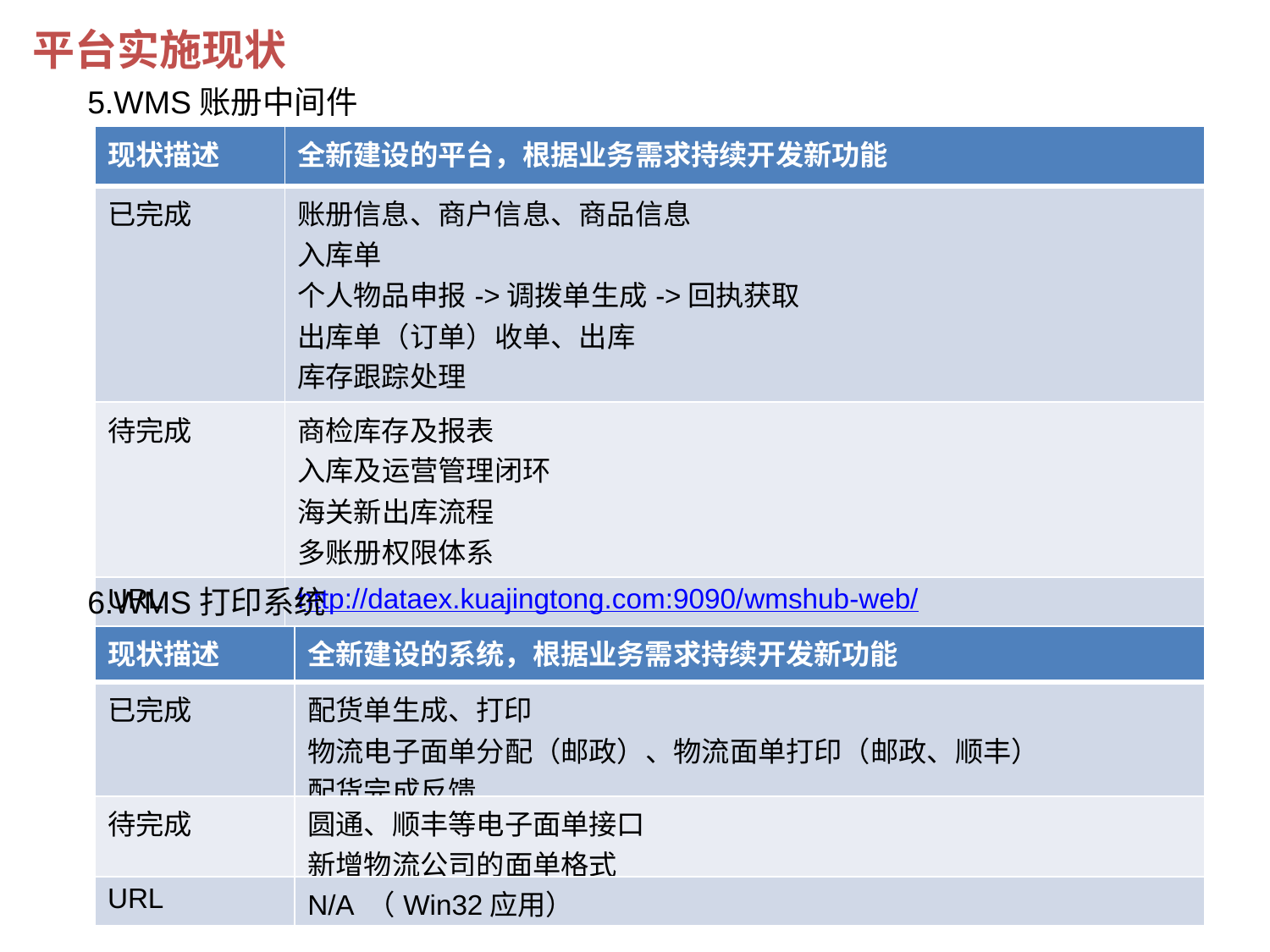

平台实施现状
5.WMS账册中间件
| 现状描述 | 全新建设的平台，根据业务需求持续开发新功能 |
| --- | --- |
| 已完成 | 账册信息、商户信息、商品信息 入库单 个人物品申报->调拨单生成->回执获取 出库单（订单）收单、出库 库存跟踪处理 |
| 待完成 | 商检库存及报表 入库及运营管理闭环 海关新出库流程 多账册权限体系 |
| URL | http://dataex.kuajingtong.com:9090/wmshub-web/ |
6.WMS打印系统
| 现状描述 | 全新建设的系统，根据业务需求持续开发新功能 |
| --- | --- |
| 已完成 | 配货单生成、打印 物流电子面单分配（邮政）、物流面单打印（邮政、顺丰） 配货完成反馈 |
| 待完成 | 圆通、顺丰等电子面单接口 新增物流公司的面单格式 |
| URL | N/A （Win32应用） |